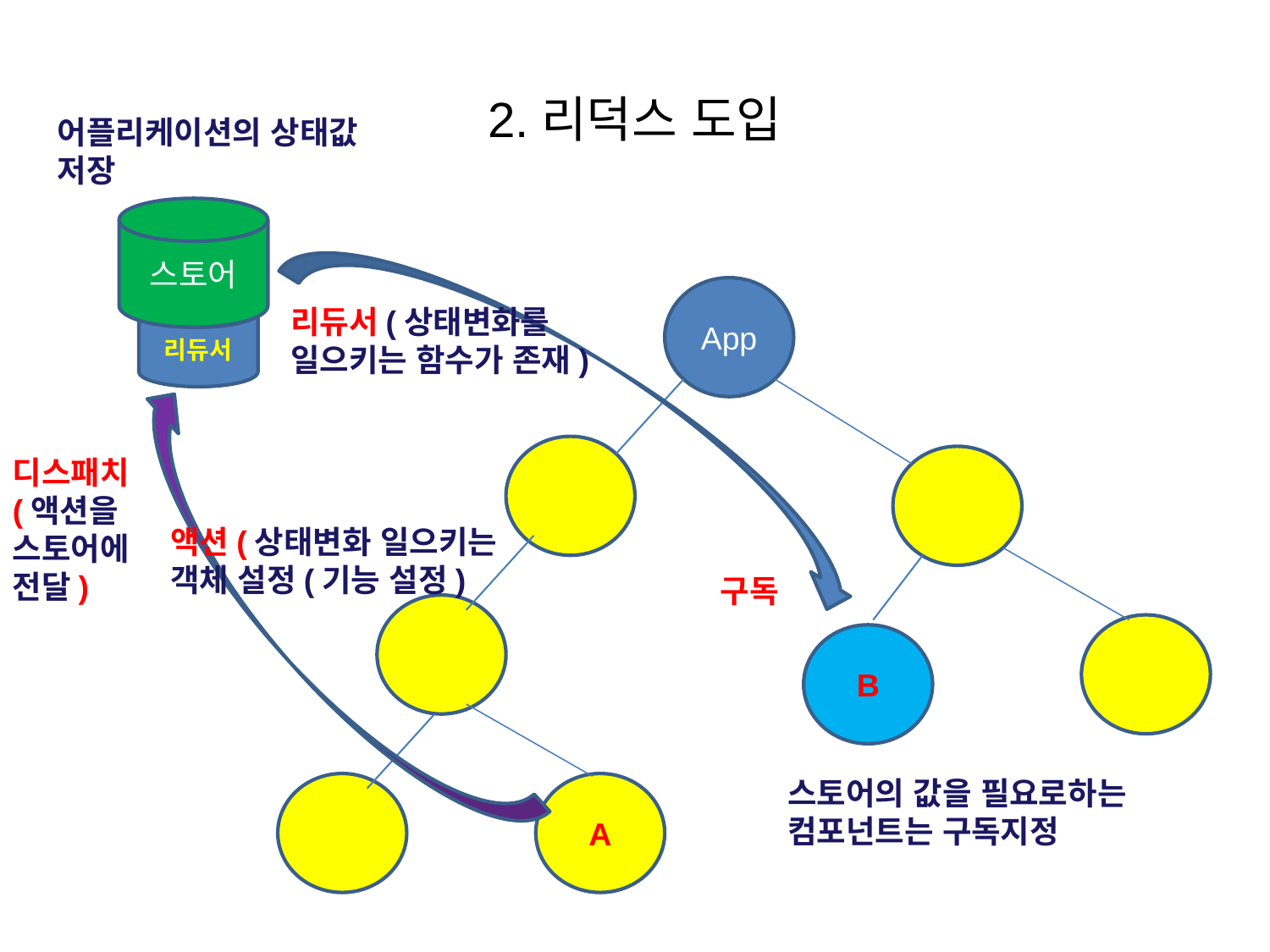

# 2.리덕스 도입
어플리케이션의 상태값
저장
스토어
App
리듀서(상태변화를 일으키는 함수가 존재)
리듀서

디스패치
(액션을
스토어에
전달)

액션(상태변화 일으키는 객체 설정(기능 설정)
구독

B
스토어의 값을 필요로하는 컴포넌트는 구독지정

A